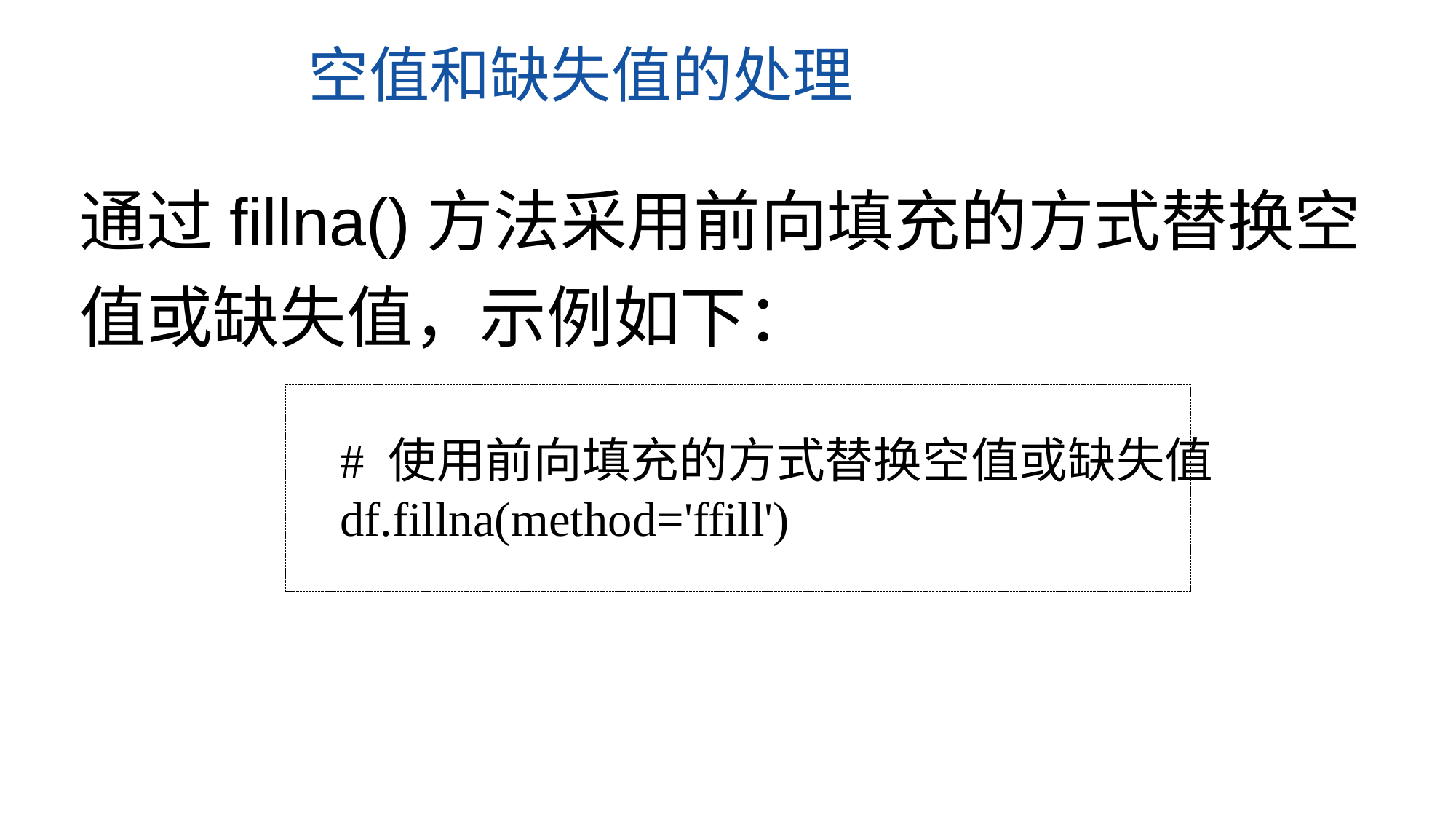

空值和缺失值的处理
通过fillna()方法采用前向填充的方式替换空值或缺失值，示例如下：

# 使用前向填充的方式替换空值或缺失值
df.fillna(method='ffill')